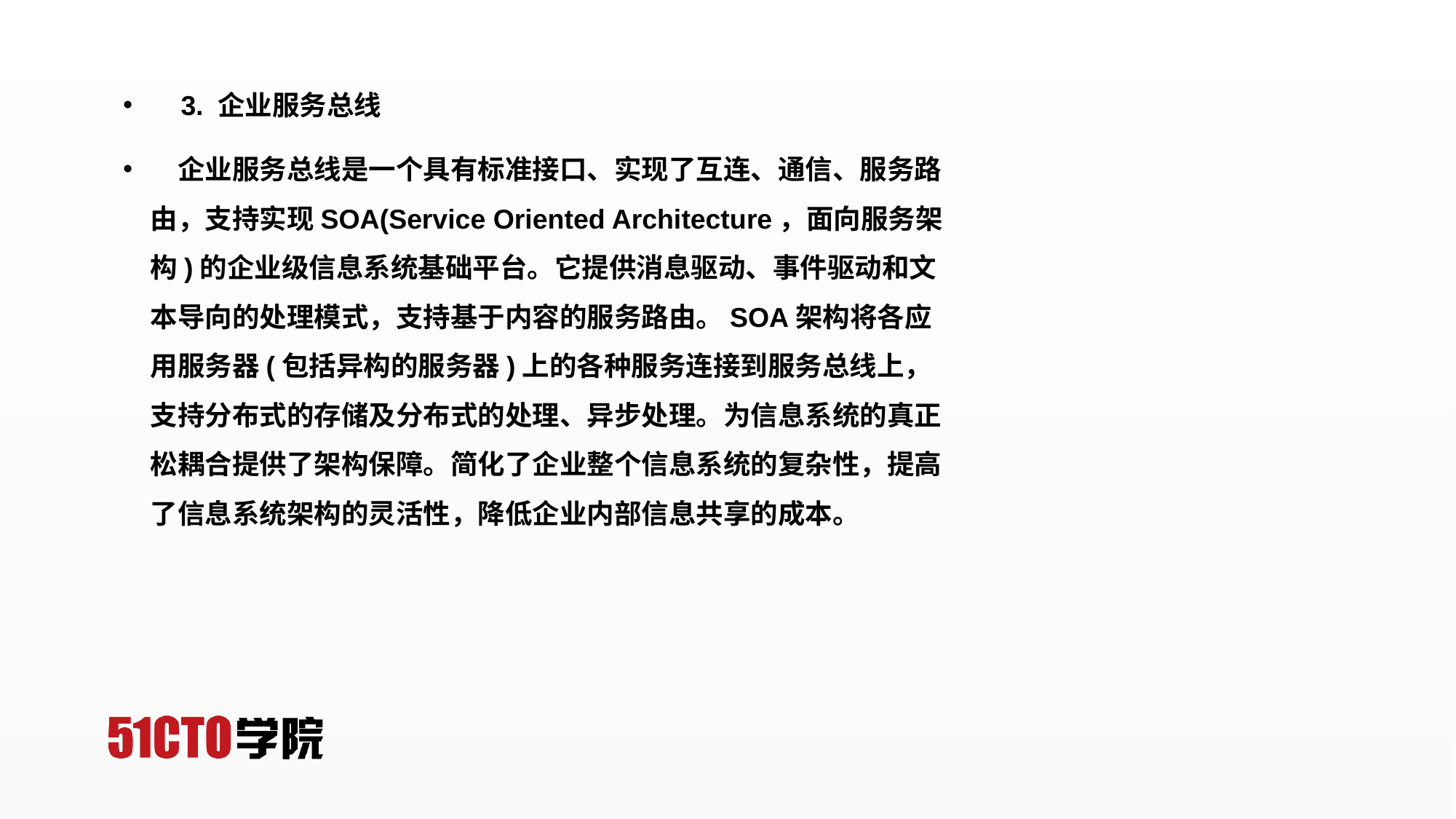

3. 企业服务总线
　企业服务总线是一个具有标准接口、实现了互连、通信、服务路由，支持实现SOA(Service Oriented Architecture，面向服务架构)的企业级信息系统基础平台。它提供消息驱动、事件驱动和文本导向的处理模式，支持基于内容的服务路由。SOA架构将各应用服务器(包括异构的服务器)上的各种服务连接到服务总线上，支持分布式的存储及分布式的处理、异步处理。为信息系统的真正松耦合提供了架构保障。简化了企业整个信息系统的复杂性，提高了信息系统架构的灵活性，降低企业内部信息共享的成本。